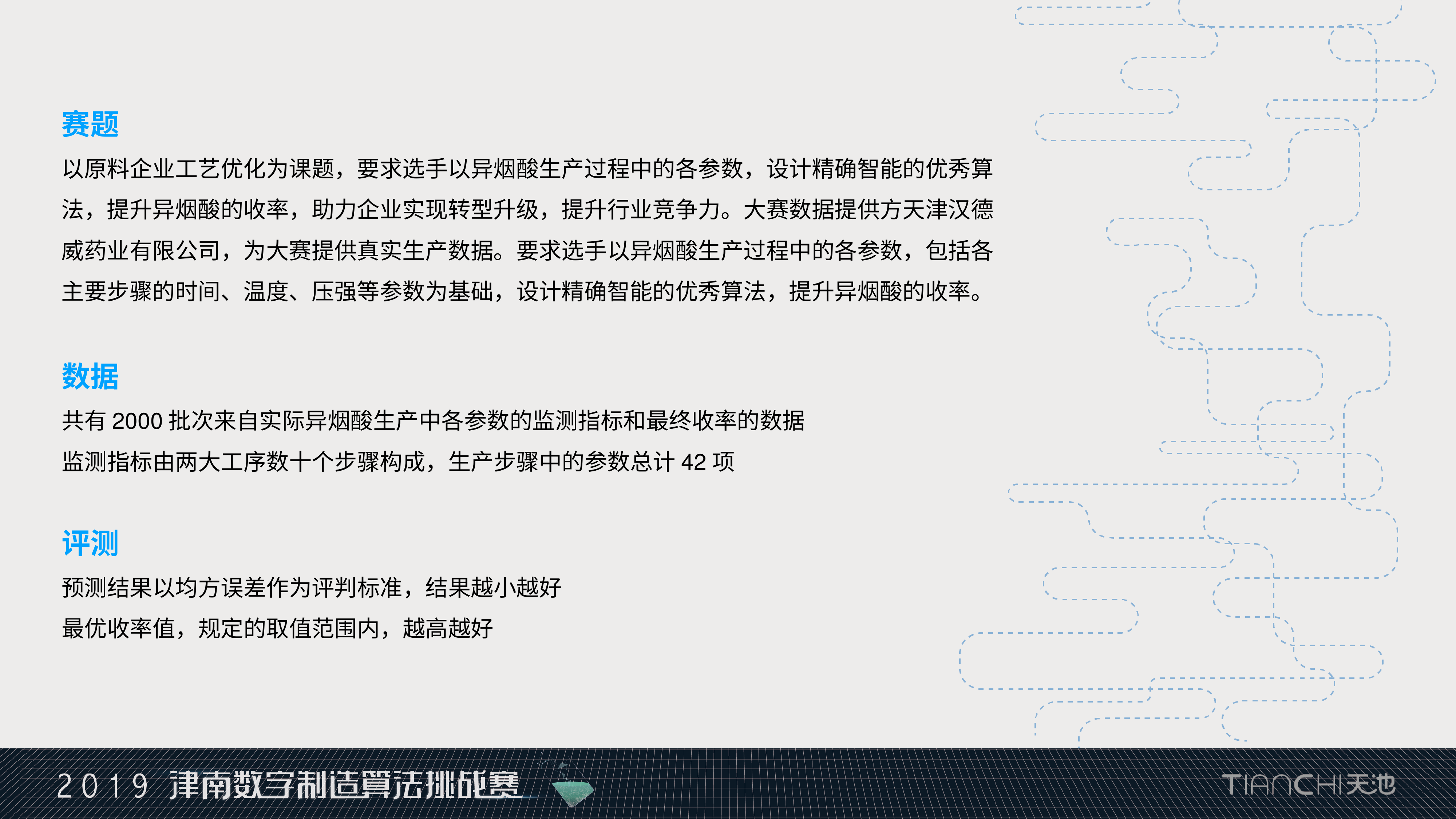

赛题
以原料企业工艺优化为课题，要求选手以异烟酸生产过程中的各参数，设计精确智能的优秀算法，提升异烟酸的收率，助力企业实现转型升级，提升行业竞争力。大赛数据提供方天津汉德威药业有限公司，为大赛提供真实生产数据。要求选手以异烟酸生产过程中的各参数，包括各主要步骤的时间、温度、压强等参数为基础，设计精确智能的优秀算法，提升异烟酸的收率。
数据
共有2000批次来自实际异烟酸生产中各参数的监测指标和最终收率的数据
监测指标由两大工序数十个步骤构成，生产步骤中的参数总计42项
评测
预测结果以均方误差作为评判标准，结果越小越好
最优收率值，规定的取值范围内，越高越好